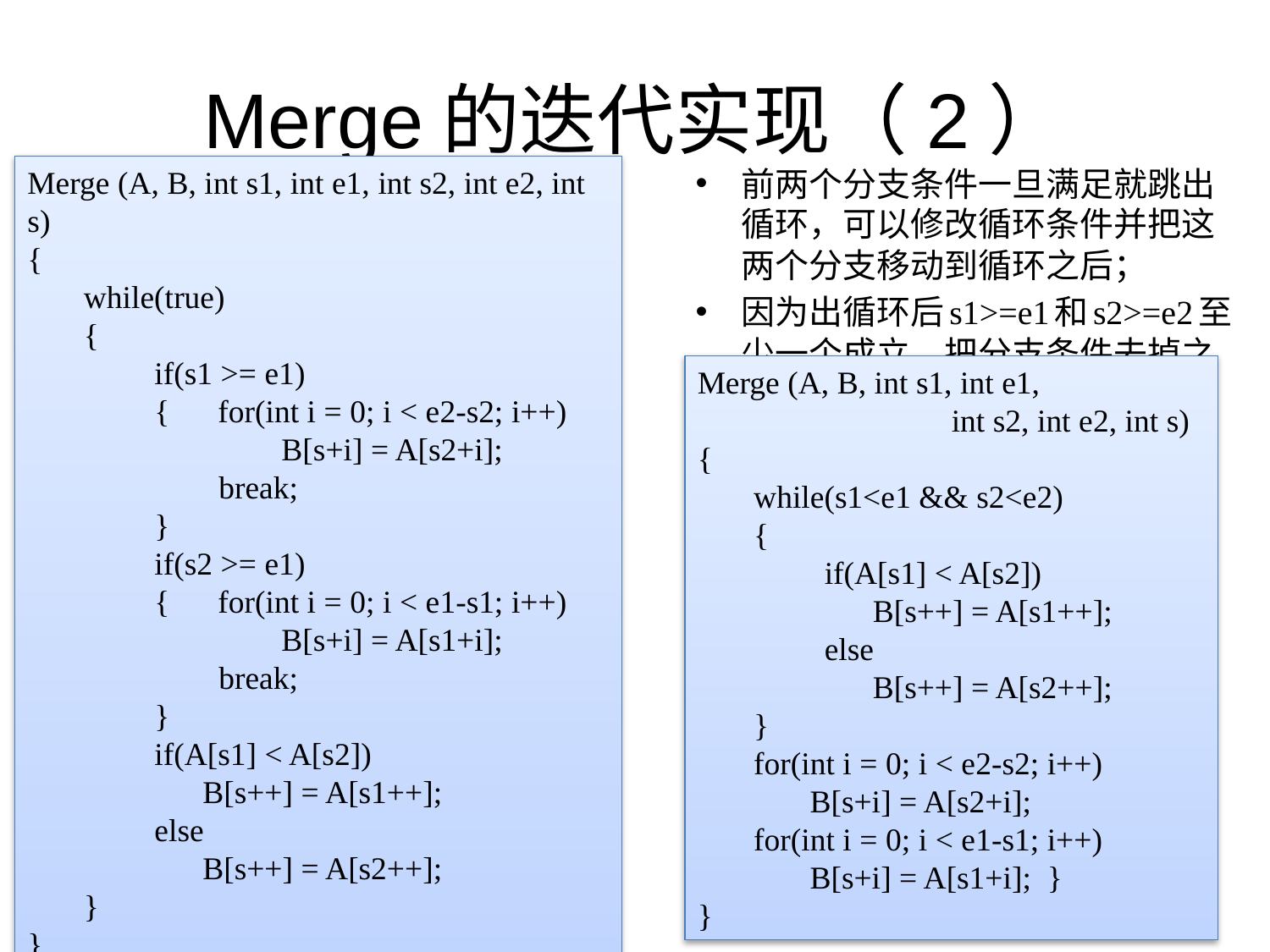

# Merge的迭代实现（2）
Merge (A, B, int s1, int e1, int s2, int e2, int s)
{
       while(true)
       {
	if(s1 >= e1)
	{      for(int i = 0; i < e2-s2; i++)
		B[s+i] = A[s2+i];
	        break;
	}
	if(s2 >= e1)
	{      for(int i = 0; i < e1-s1; i++)
		B[s+i] = A[s1+i];
	        break;
	}
	if(A[s1] < A[s2])
	      B[s++] = A[s1++];
	else
	      B[s++] = A[s2++];
       }
}
前两个分支条件一旦满足就跳出循环，可以修改循环条件并把这两个分支移动到循环之后；
因为出循环后s1>=e1和s2>=e2至少一个成立。把分支条件去掉之后并不会改变语义。
Merge (A, B, int s1, int e1,
		int s2, int e2, int s)
{
       while(s1<e1 && s2<e2)
       {
	if(A[s1] < A[s2])
	      B[s++] = A[s1++];
	else
	      B[s++] = A[s2++];
       }
       for(int i = 0; i < e2-s2; i++)
              B[s+i] = A[s2+i];
       for(int i = 0; i < e1-s1; i++)
              B[s+i] = A[s1+i];  }
}